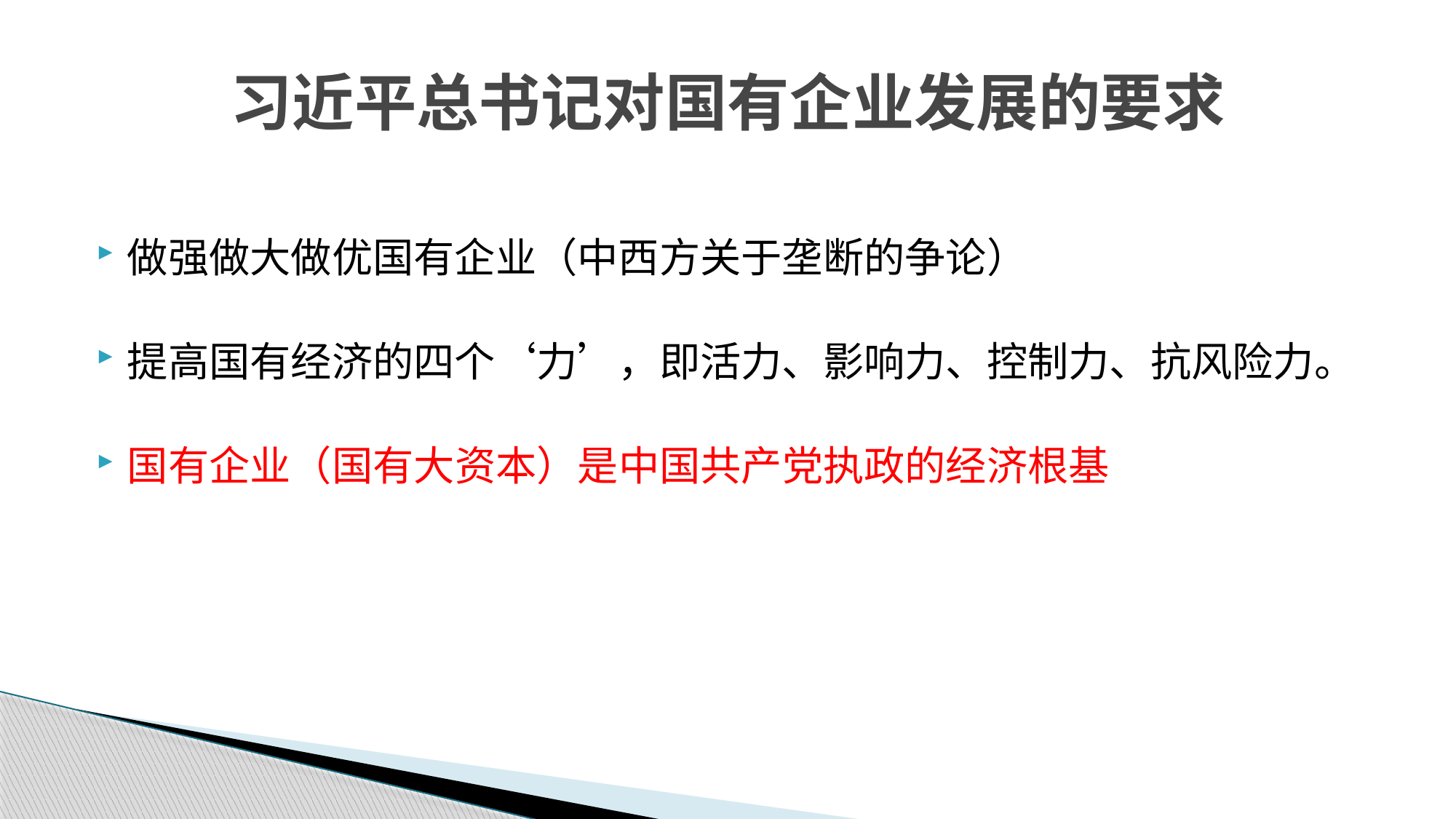

# 习近平总书记对国有企业发展的要求
做强做大做优国有企业（中西方关于垄断的争论）
提高国有经济的四个‘力’，即活力、影响力、控制力、抗风险力。
国有企业（国有大资本）是中国共产党执政的经济根基